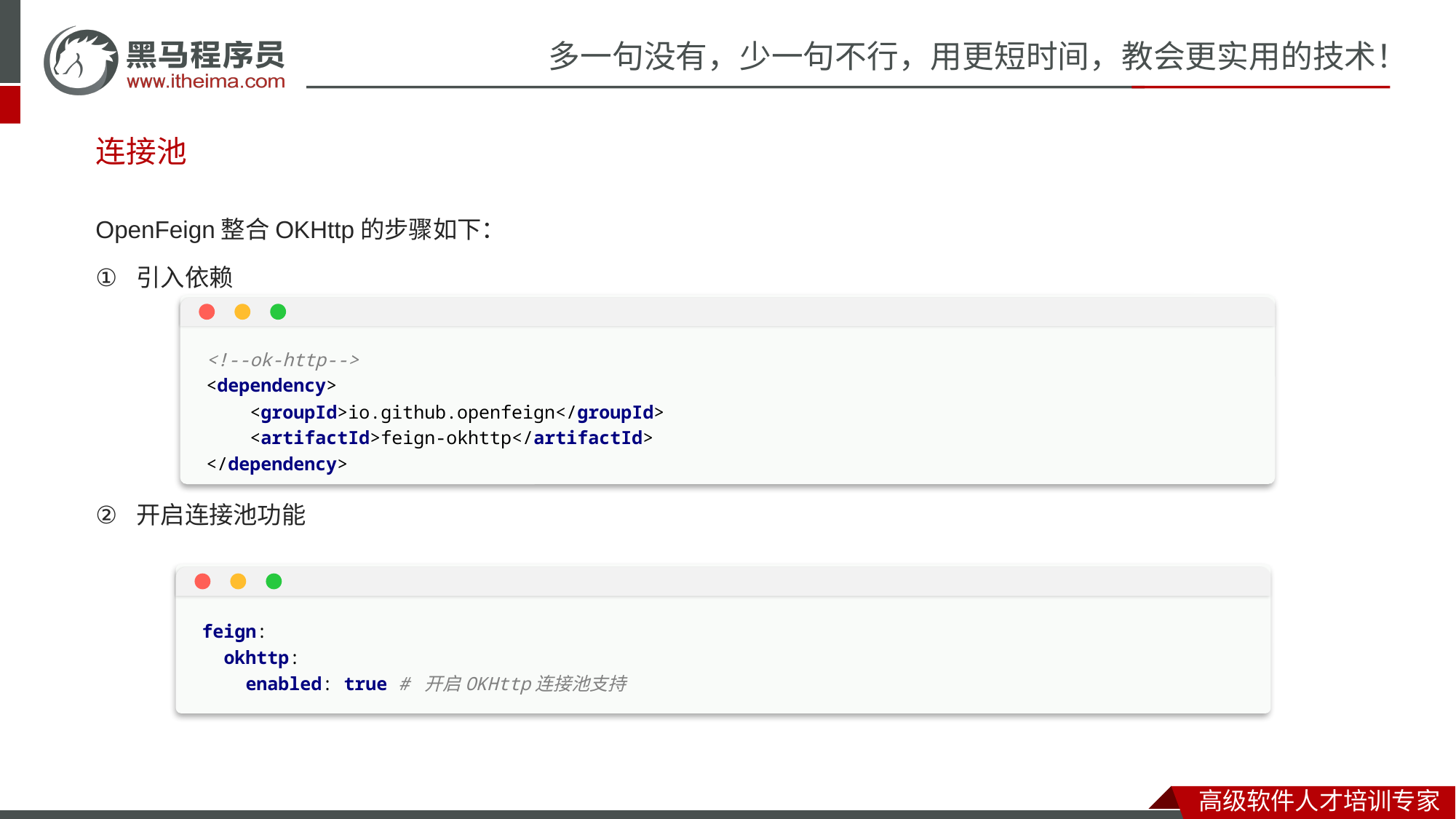

# 连接池
OpenFeign整合OKHttp的步骤如下：
引入依赖

开启连接池功能

<!--ok-http-->
<dependency>
    <groupId>io.github.openfeign</groupId>
    <artifactId>feign-okhttp</artifactId>
</dependency>

feign:
  okhttp:
    enabled: true # 开启OKHttp连接池支持